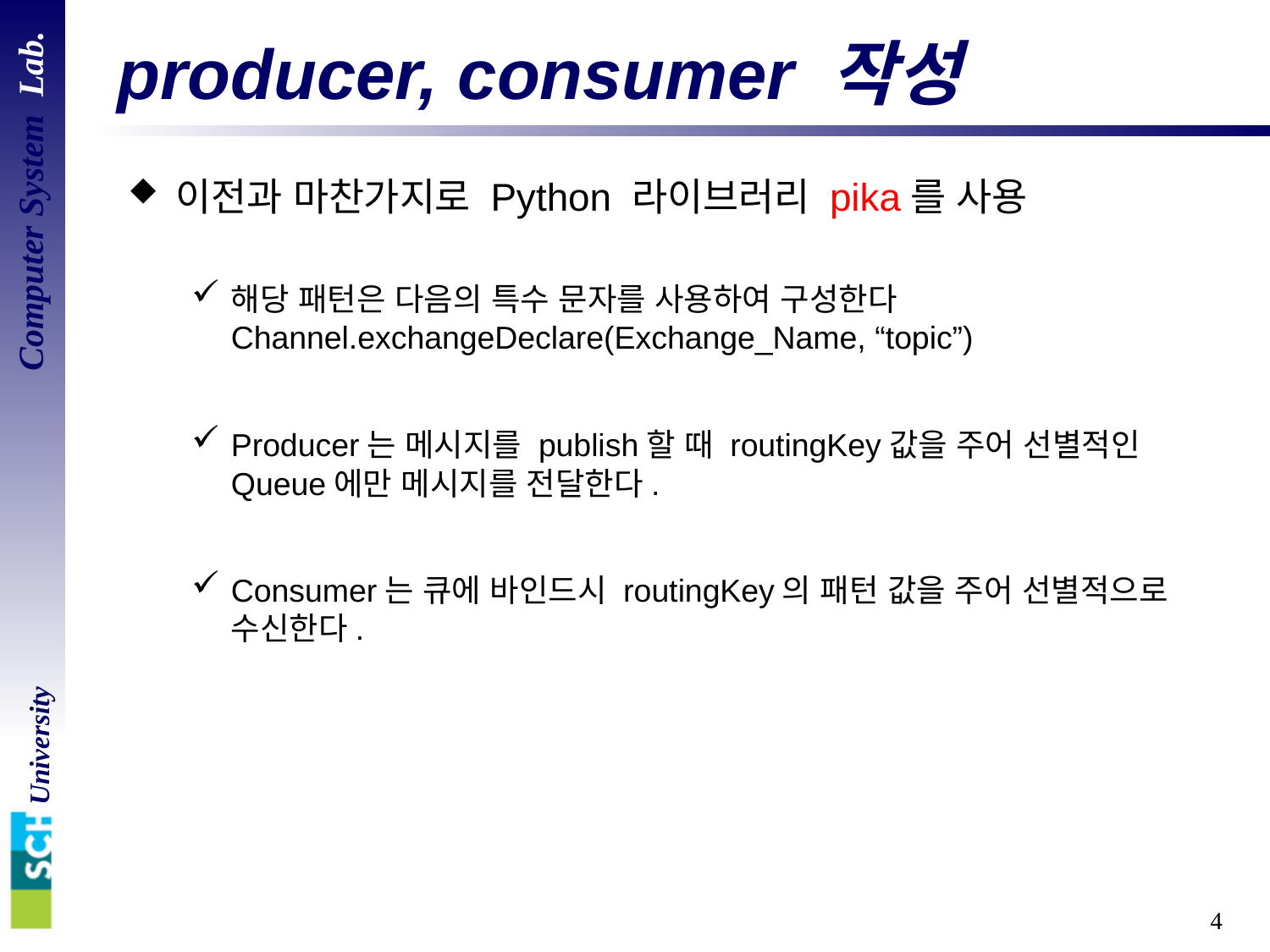

# producer, consumer 작성
이전과 마찬가지로 Python 라이브러리 pika를 사용

해당 패턴은 다음의 특수 문자를 사용하여 구성한다Channel.exchangeDeclare(Exchange_Name, “topic”)

Producer는 메시지를 publish할 때 routingKey값을 주어 선별적인 Queue에만 메시지를 전달한다.

Consumer는 큐에 바인드시 routingKey의 패턴 값을 주어 선별적으로 수신한다.